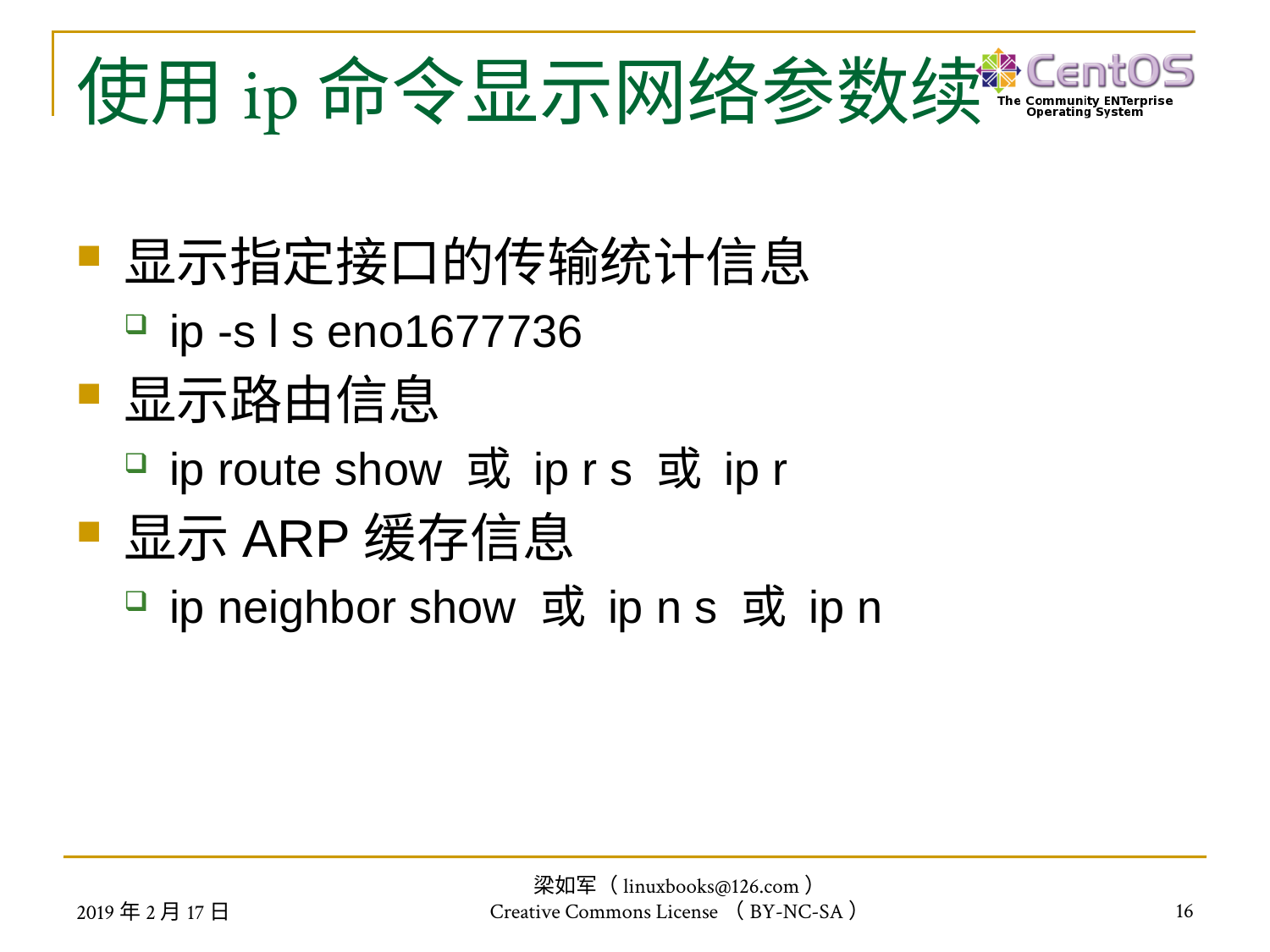

# 使用ip命令显示网络参数续
显示指定接口的传输统计信息
ip -s l s eno1677736
显示路由信息
ip route show 或 ip r s 或 ip r
显示ARP缓存信息
ip neighbor show 或 ip n s 或 ip n
梁如军（linuxbooks@126.com）
Creative Commons License（BY-NC-SA）
2019年2月17日
16